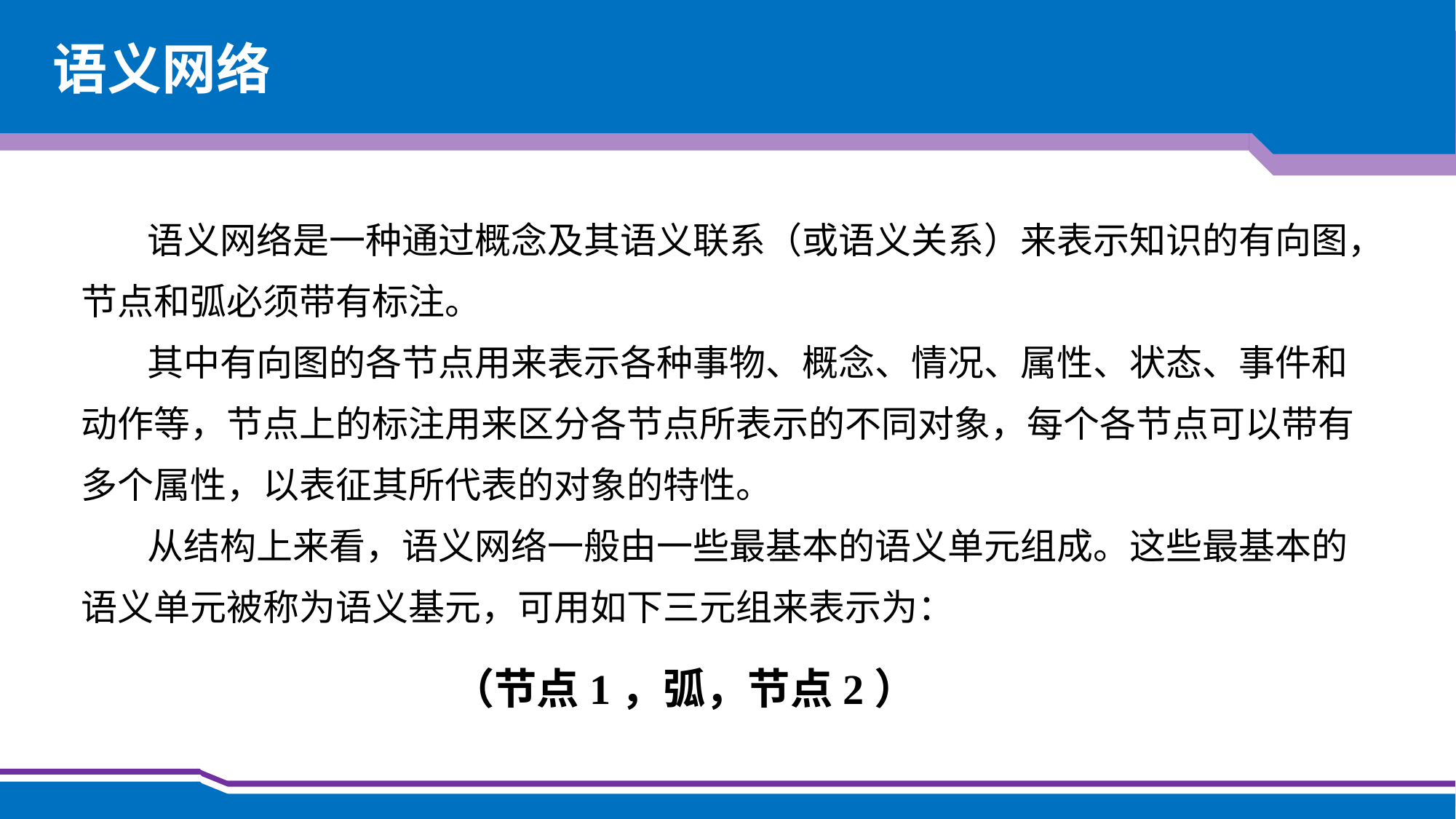

语义网络
       语义网络是一种通过概念及其语义联系（或语义关系）来表示知识的有向图，节点和弧必须带有标注。
       其中有向图的各节点用来表示各种事物、概念、情况、属性、状态、事件和动作等，节点上的标注用来区分各节点所表示的不同对象，每个各节点可以带有多个属性，以表征其所代表的对象的特性。
       从结构上来看，语义网络一般由一些最基本的语义单元组成。这些最基本的语义单元被称为语义基元，可用如下三元组来表示为：
（节点1，弧，节点2）